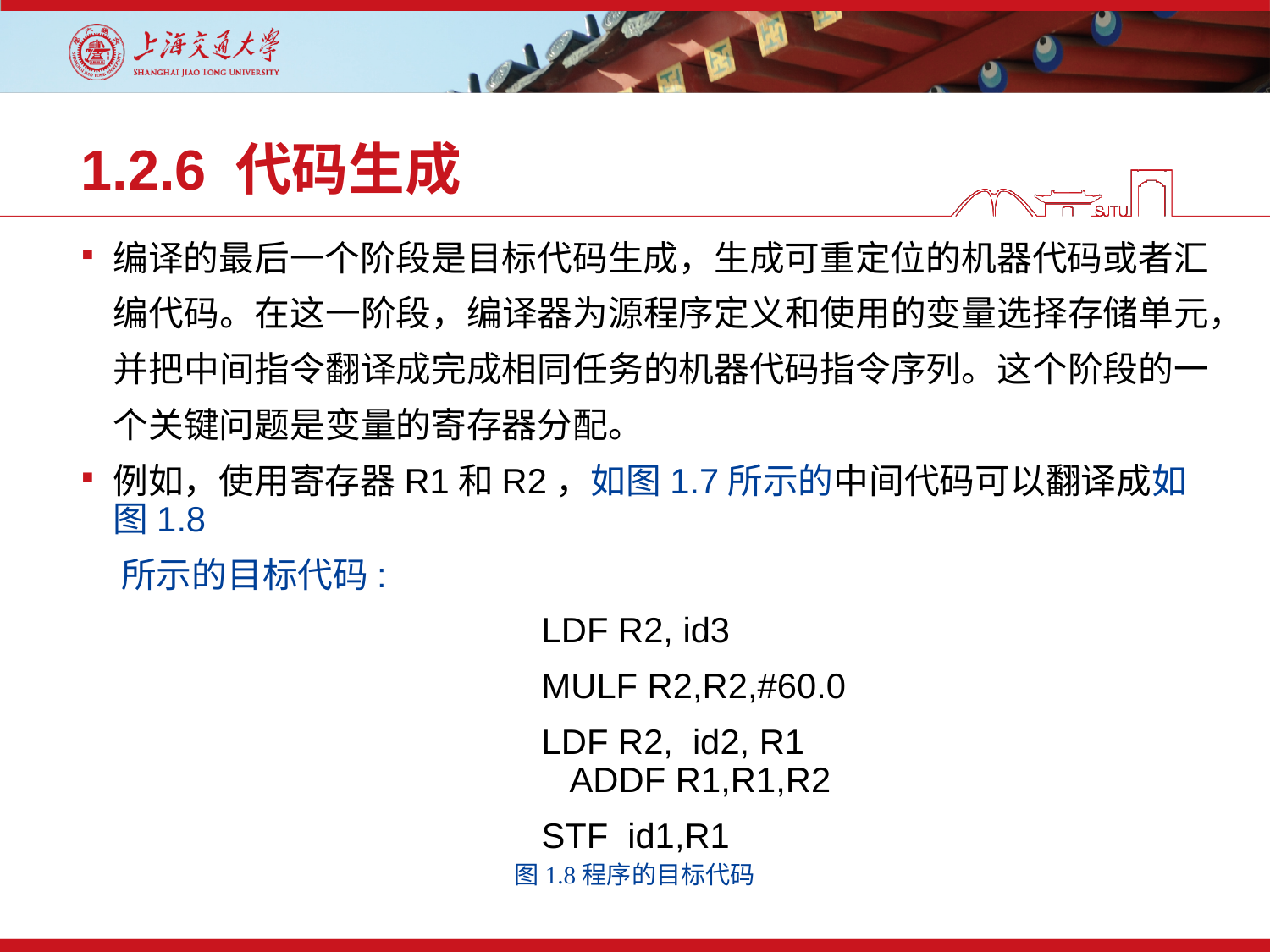

# 1.2.6 代码生成
编译的最后一个阶段是目标代码生成，生成可重定位的机器代码或者汇
   编代码。在这一阶段，编译器为源程序定义和使用的变量选择存储单元，
   并把中间指令翻译成完成相同任务的机器代码指令序列。这个阶段的一
   个关键问题是变量的寄存器分配。
例如，使用寄存器R1和R2，如图1.7所示的中间代码可以翻译成如图1.8
    所示的目标代码:
	                                            LDF R2, id3
	                                            MULF R2,R2,#60.0
	                                            LDF R2,  id2, R1					                     ADDF R1,R1,R2
	                                            STF  id1,R1

图1.8程序的目标代码